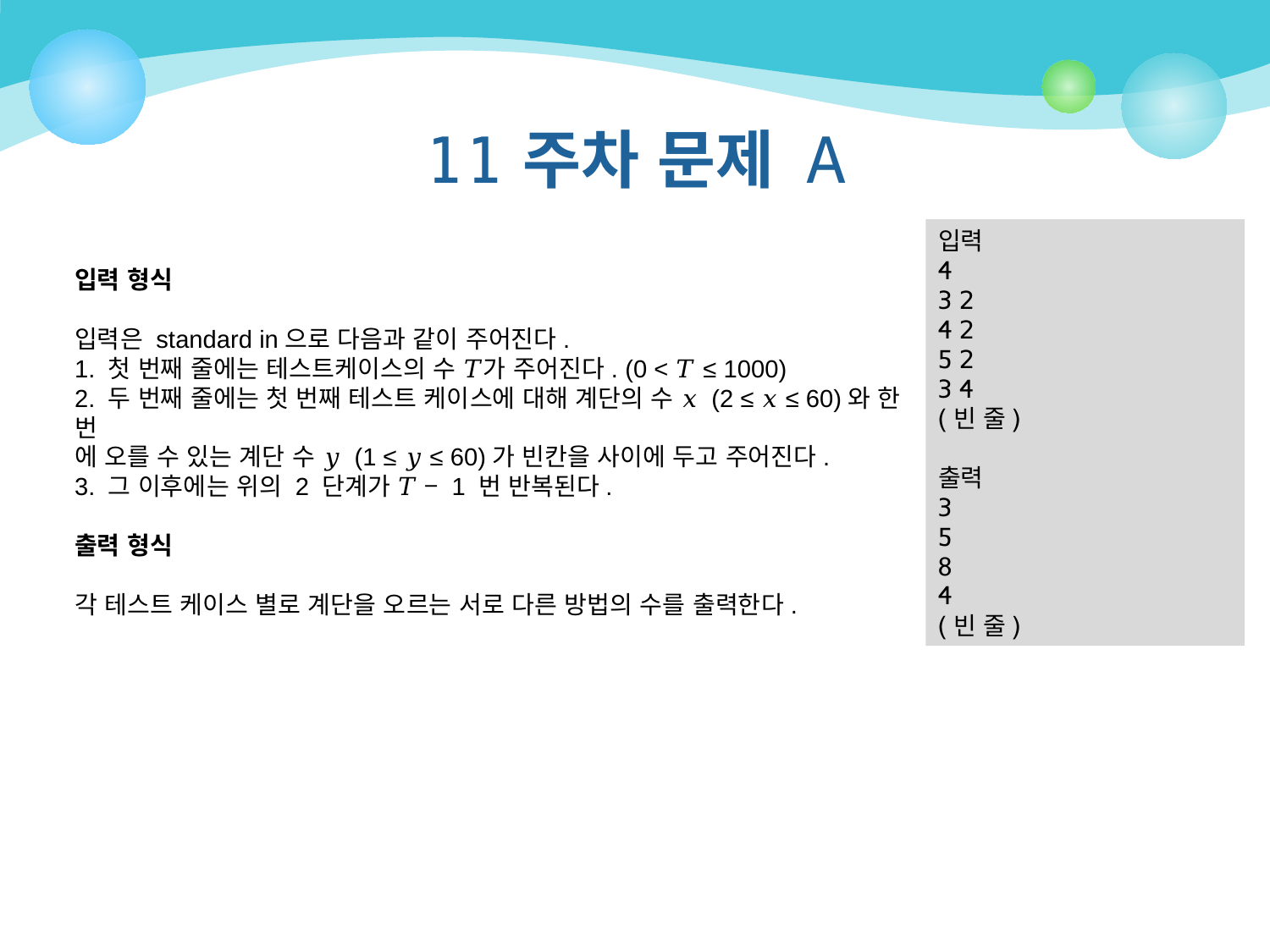

# 11주차 문제 A
입력
4
3 2
4 2
5 2
3 4
(빈 줄)

출력
3
5
8
4
(빈 줄)
입력 형식

입력은 standard in으로 다음과 같이 주어진다.
1. 첫 번째 줄에는 테스트케이스의 수 𝑇가 주어진다. (0 < 𝑇 ≤ 1000)
2. 두 번째 줄에는 첫 번째 테스트 케이스에 대해 계단의 수 𝑥 (2 ≤ 𝑥 ≤ 60)와 한 번
에 오를 수 있는 계단 수 𝑦 (1 ≤ 𝑦 ≤ 60)가 빈칸을 사이에 두고 주어진다.
3. 그 이후에는 위의 2 단계가 𝑇 − 1 번 반복된다.

출력 형식

각 테스트 케이스 별로 계단을 오르는 서로 다른 방법의 수를 출력한다.